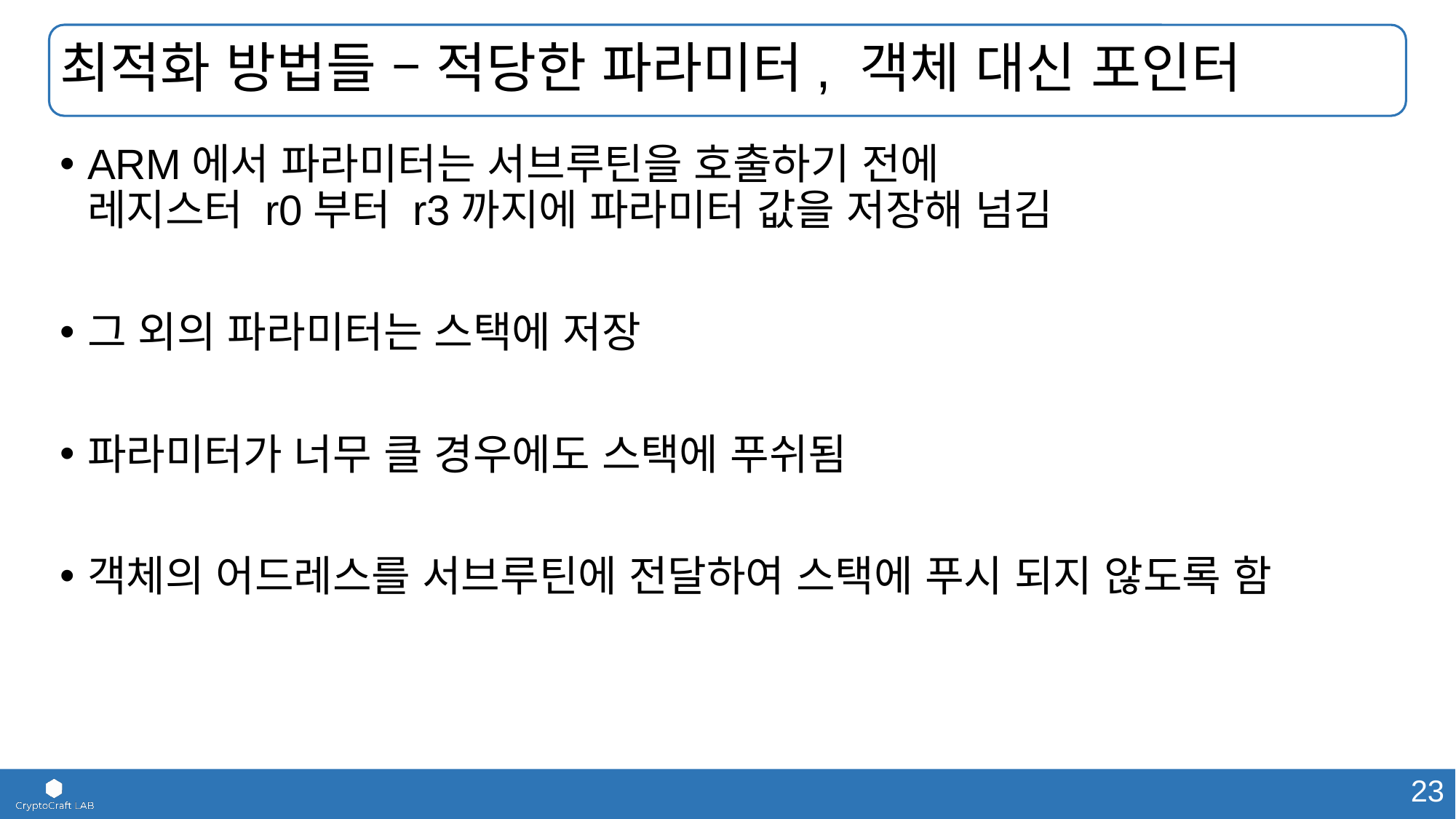

# 최적화 방법들 – 적당한 파라미터, 객체 대신 포인터
ARM에서 파라미터는 서브루틴을 호출하기 전에
레지스터 r0부터 r3까지에 파라미터 값을 저장해 넘김

그 외의 파라미터는 스택에 저장

파라미터가 너무 클 경우에도 스택에 푸쉬됨

객체의 어드레스를 서브루틴에 전달하여 스택에 푸시 되지 않도록 함